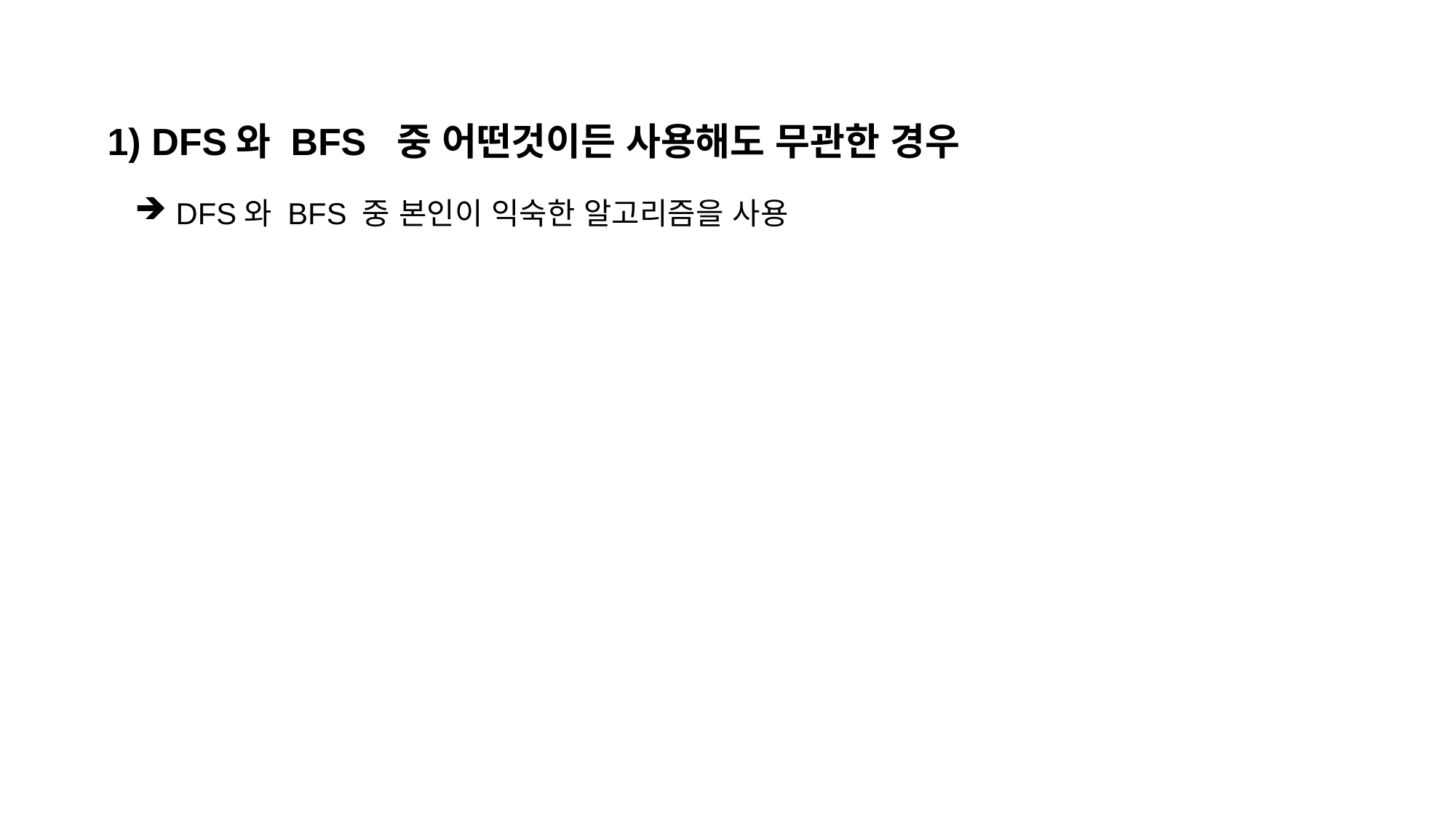

1) DFS와 BFS  중 어떤것이든 사용해도 무관한 경우
DFS와 BFS 중 본인이 익숙한 알고리즘을 사용